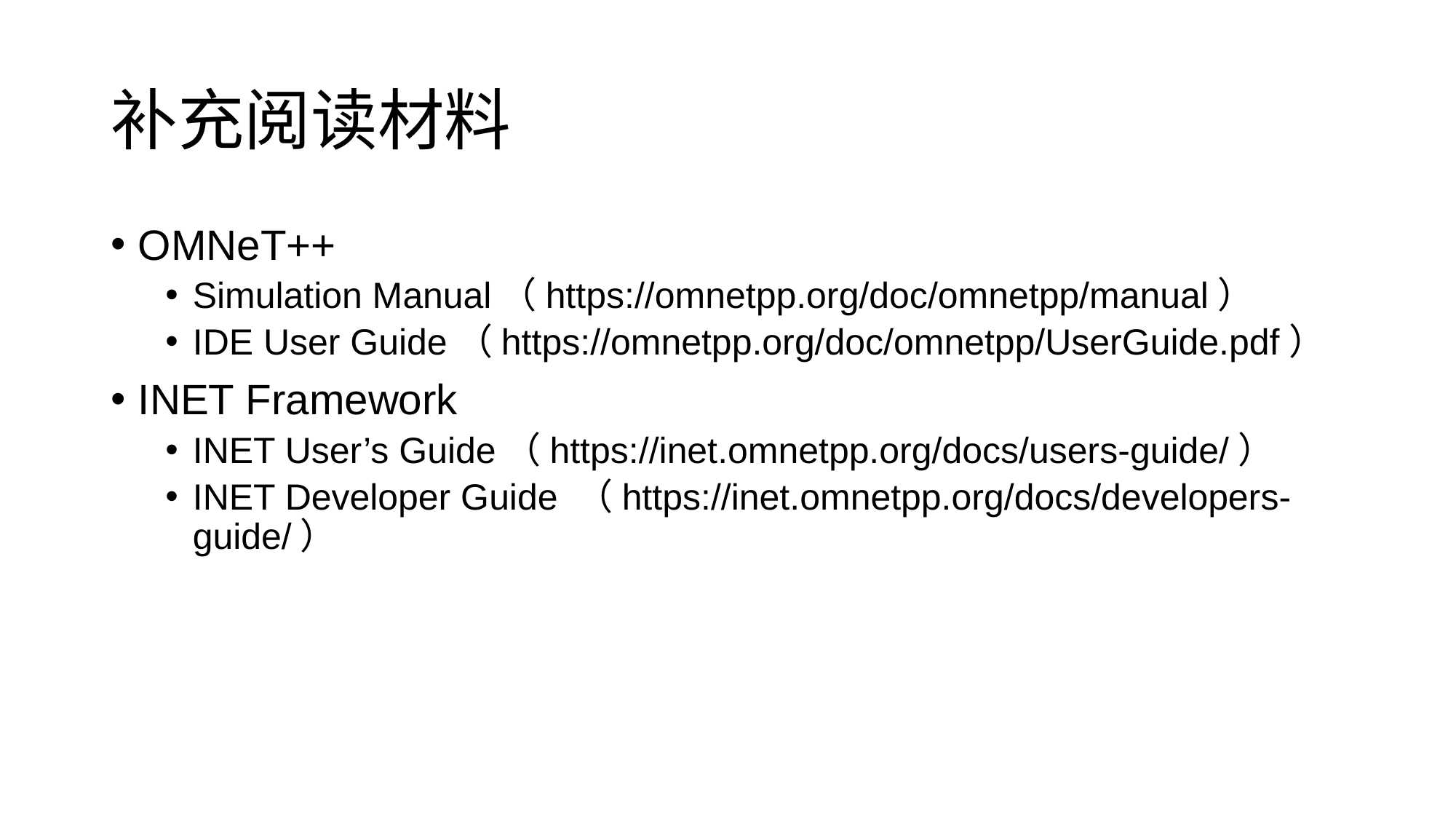

# 补充阅读材料
OMNeT++
Simulation Manual（https://omnetpp.org/doc/omnetpp/manual）
IDE User Guide（https://omnetpp.org/doc/omnetpp/UserGuide.pdf）
INET Framework
INET User’s Guide（https://inet.omnetpp.org/docs/users-guide/）
INET Developer Guide （https://inet.omnetpp.org/docs/developers-guide/）